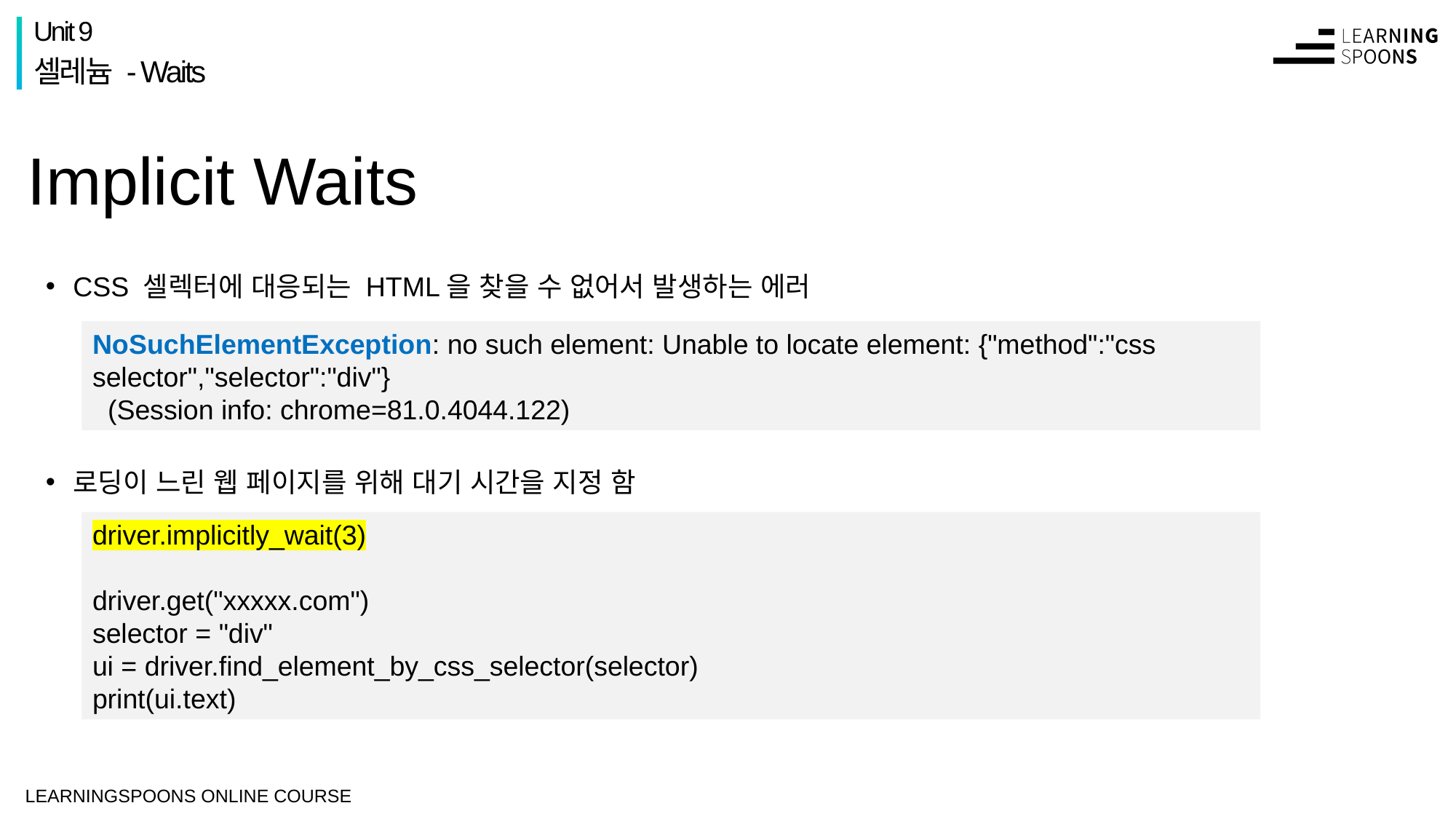

Unit 9
셀레늄 - Waits
# Implicit Waits

CSS 셀렉터에 대응되는 HTML을 찾을 수 없어서 발생하는 에러
NoSuchElementException: no such element: Unable to locate element: {"method":"css selector","selector":"div"}
  (Session info: chrome=81.0.4044.122)
로딩이 느린 웹 페이지를 위해 대기 시간을 지정 함

driver.implicitly_wait(3)

driver.get("xxxxx.com")
selector = "div"
ui = driver.find_element_by_css_selector(selector)
print(ui.text)